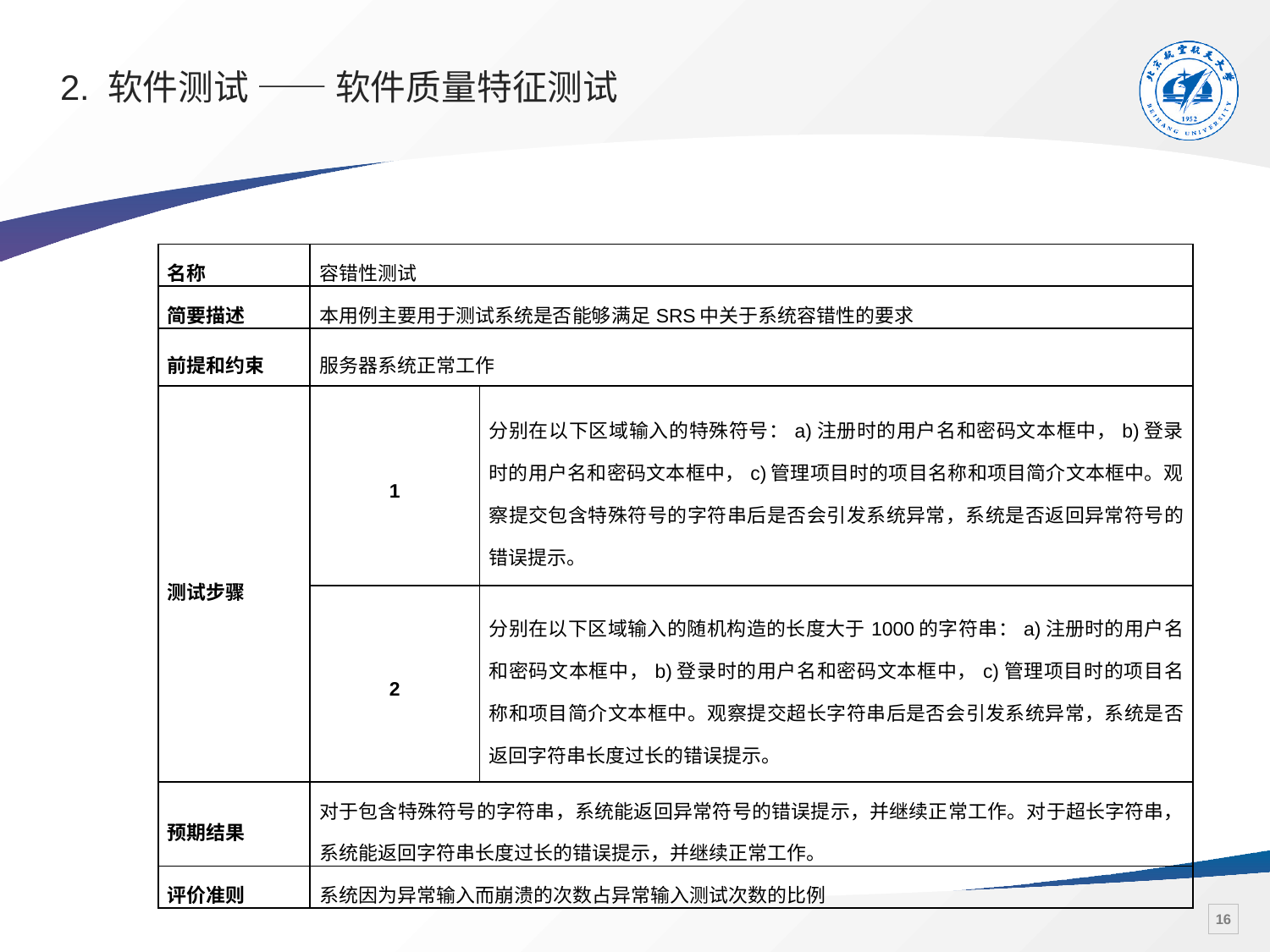

# 2. 软件测试 —— 软件质量特征测试
| 名称 | 容错性测试 |  |
| --- | --- | --- |
| 简要描述 | 本用例主要用于测试系统是否能够满足SRS中关于系统容错性的要求 |  |
| 前提和约束 | 服务器系统正常工作 |  |
| 测试步骤 | 1 | 分别在以下区域输入的特殊符号：a)注册时的用户名和密码文本框中，b)登录时的用户名和密码文本框中，c)管理项目时的项目名称和项目简介文本框中。观察提交包含特殊符号的字符串后是否会引发系统异常，系统是否返回异常符号的错误提示。 |
|  | 2 | 分别在以下区域输入的随机构造的长度大于1000的字符串：a)注册时的用户名和密码文本框中，b)登录时的用户名和密码文本框中，c)管理项目时的项目名称和项目简介文本框中。观察提交超长字符串后是否会引发系统异常，系统是否返回字符串长度过长的错误提示。 |
| 预期结果 | 对于包含特殊符号的字符串，系统能返回异常符号的错误提示，并继续正常工作。对于超长字符串，系统能返回字符串长度过长的错误提示，并继续正常工作。 |  |
| 评价准则 | 系统因为异常输入而崩溃的次数占异常输入测试次数的比例 |  |